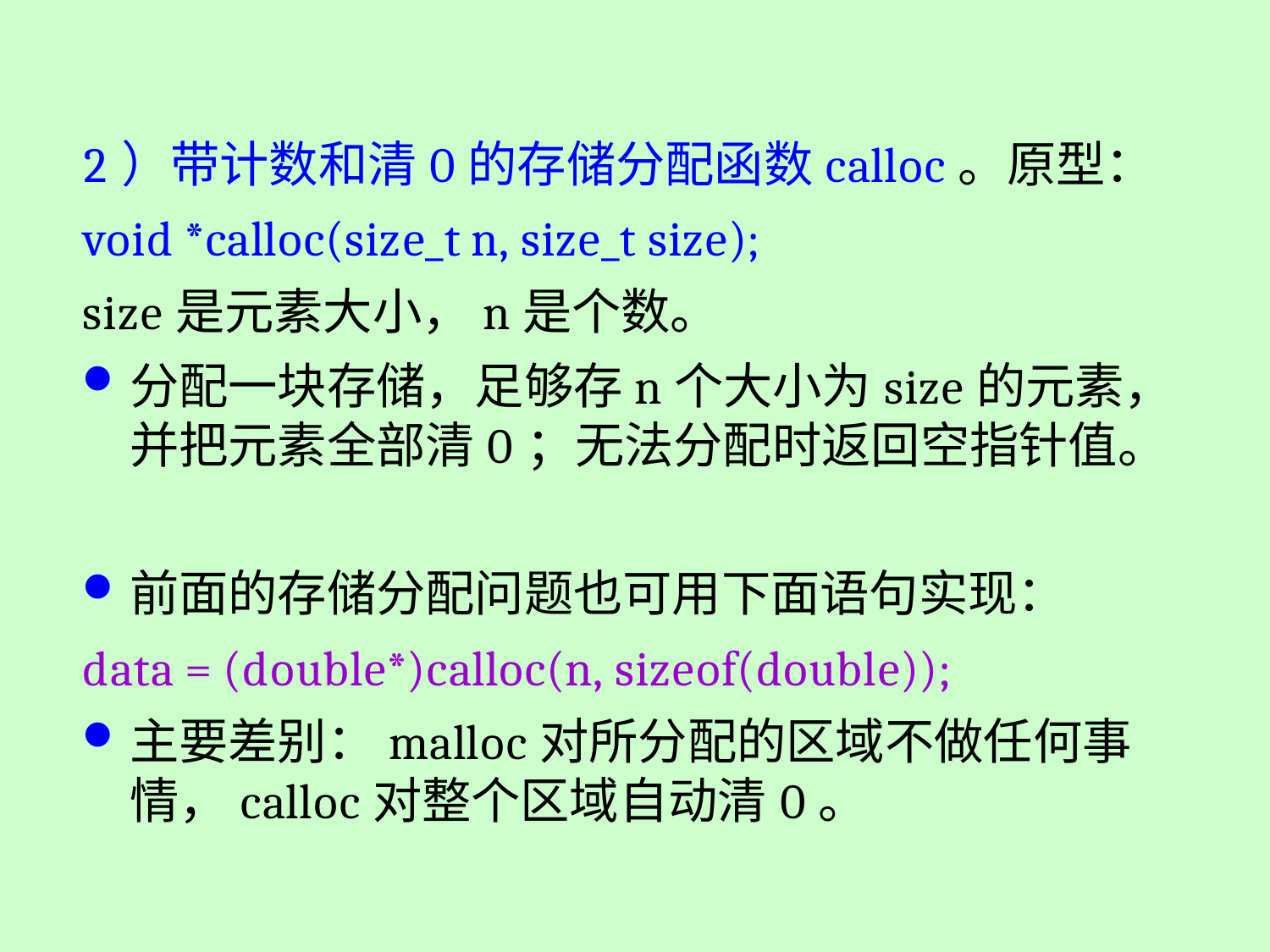

2）带计数和清0的存储分配函数calloc。原型：
void *calloc(size_t n, size_t size);
size是元素大小，n是个数。
分配一块存储，足够存n个大小为size的元素，并把元素全部清0；无法分配时返回空指针值。
前面的存储分配问题也可用下面语句实现：
data = (double*)calloc(n, sizeof(double));
主要差别：malloc对所分配的区域不做任何事情，calloc对整个区域自动清0。